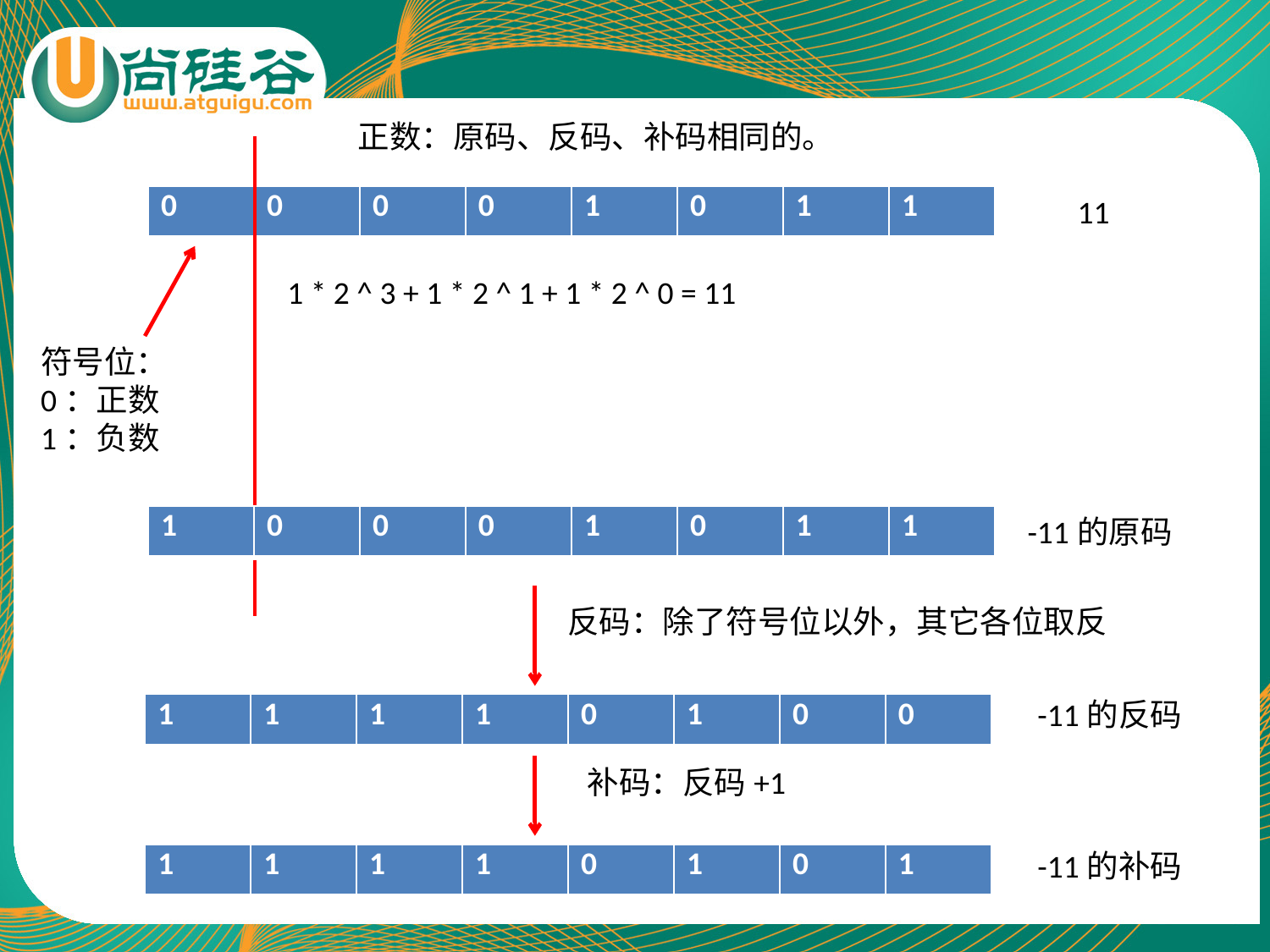

正数：原码、反码、补码相同的。
| 0 | 0 | 0 | 0 | 1 | 0 | 1 | 1 |
| --- | --- | --- | --- | --- | --- | --- | --- |
11
1 * 2 ^ 3 + 1 * 2 ^ 1 + 1 * 2 ^ 0 = 11
符号位：
0：正数
1：负数
| 1 | 0 | 0 | 0 | 1 | 0 | 1 | 1 |
| --- | --- | --- | --- | --- | --- | --- | --- |
-11的原码
反码：除了符号位以外，其它各位取反
-11的反码
| 1 | 1 | 1 | 1 | 0 | 1 | 0 | 0 |
| --- | --- | --- | --- | --- | --- | --- | --- |
补码：反码+1
-11的补码
| 1 | 1 | 1 | 1 | 0 | 1 | 0 | 1 |
| --- | --- | --- | --- | --- | --- | --- | --- |